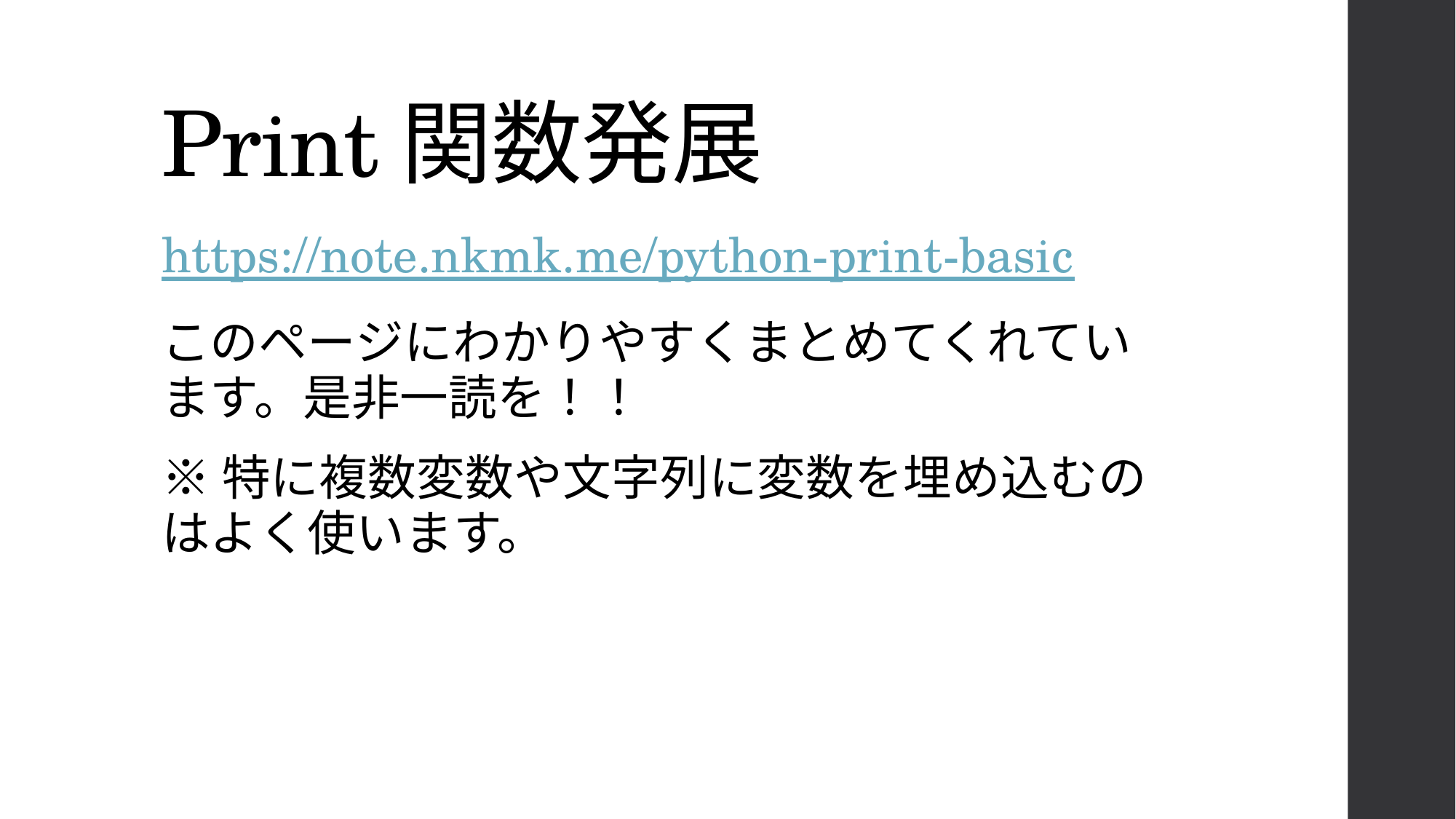

# Print関数発展
https://note.nkmk.me/python-print-basic
このページにわかりやすくまとめてくれています。是非一読を！！
※特に複数変数や文字列に変数を埋め込むのはよく使います。